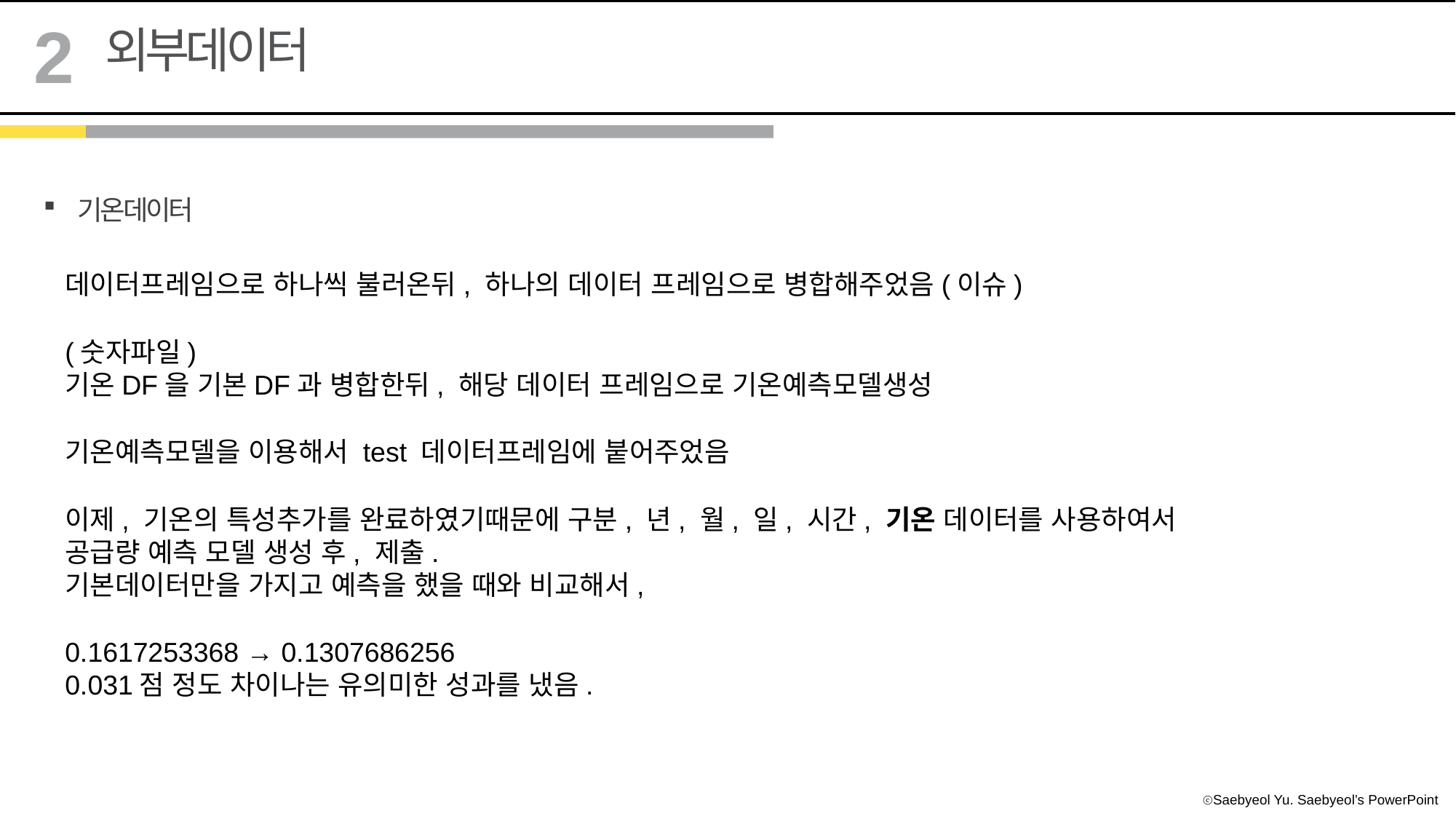

2
외부데이터

기온데이터

데이터프레임으로 하나씩 불러온뒤, 하나의 데이터 프레임으로 병합해주었음(이슈)

(숫자파일)
기온DF을 기본DF과 병합한뒤, 해당 데이터 프레임으로 기온예측모델생성

기온예측모델을 이용해서 test 데이터프레임에 붙어주었음

이제, 기온의 특성추가를 완료하였기때문에 구분, 년, 월, 일, 시간, 기온 데이터를 사용하여서
공급량 예측 모델 생성 후, 제출.
기본데이터만을 가지고 예측을 했을 때와 비교해서,

0.1617253368 → 0.1307686256
0.031점 정도 차이나는 유의미한 성과를 냈음.